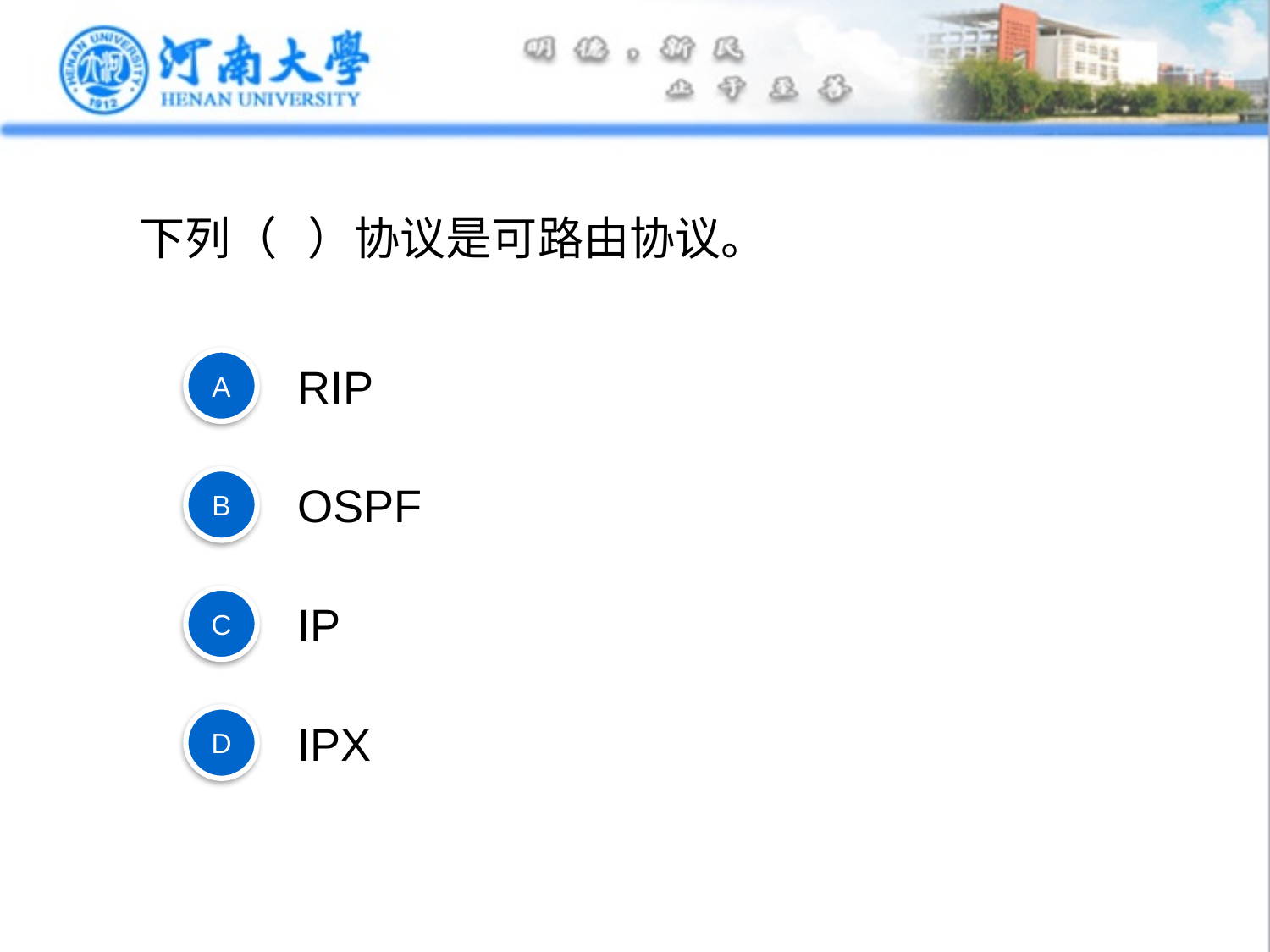

下列（   ）协议是可路由协议。
RIP
A
OSPF
B
IP
C
IPX
D